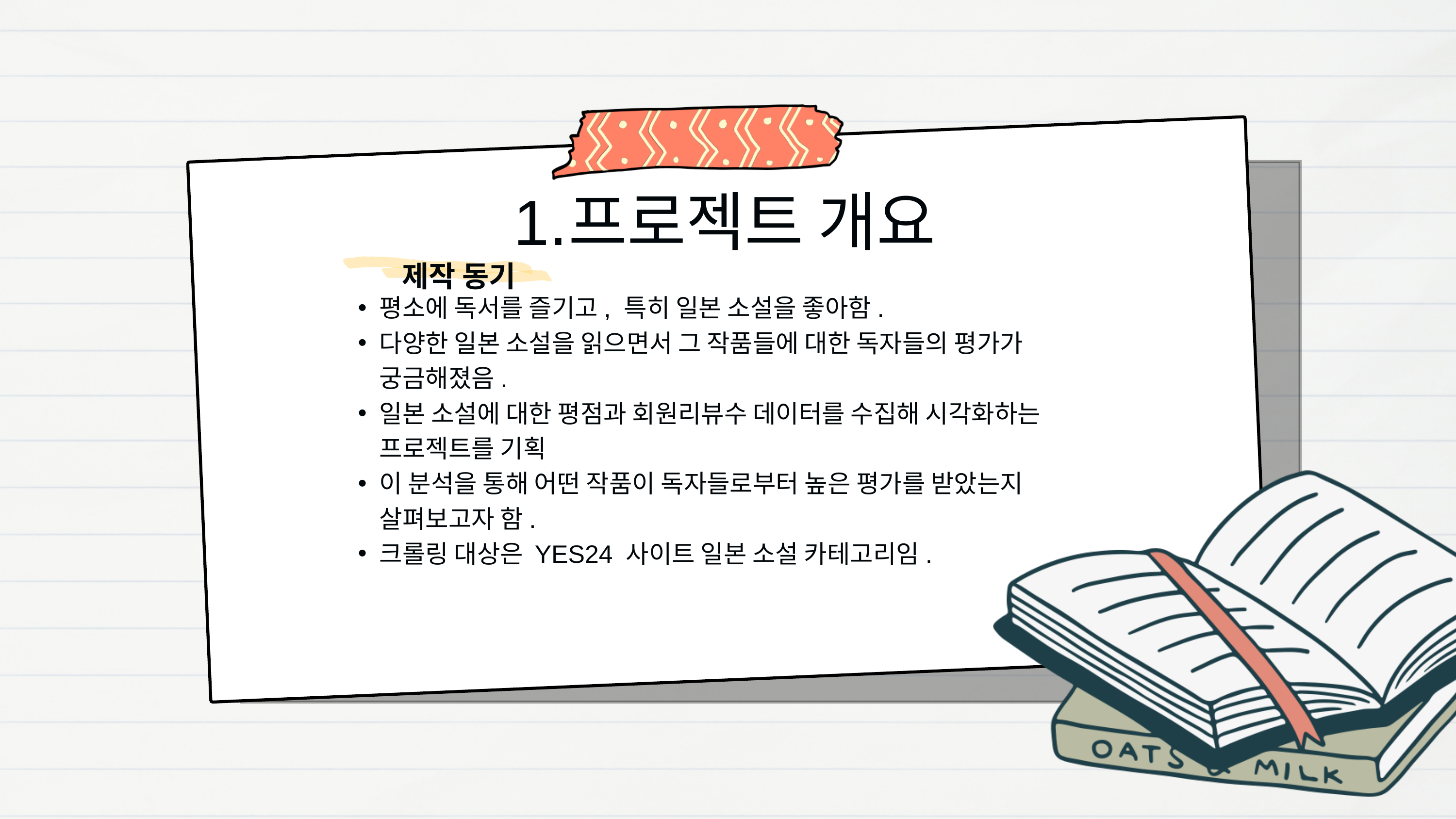

프로젝트 개요
        제작 동기

평소에 독서를 즐기고, 특히 일본 소설을 좋아함.
다양한 일본 소설을 읽으면서 그 작품들에 대한 독자들의 평가가 궁금해졌음.
일본 소설에 대한 평점과 회원리뷰수 데이터를 수집해 시각화하는 프로젝트를 기획
이 분석을 통해 어떤 작품이 독자들로부터 높은 평가를 받았는지 살펴보고자 함.
크롤링 대상은 YES24 사이트 일본 소설 카테고리임.